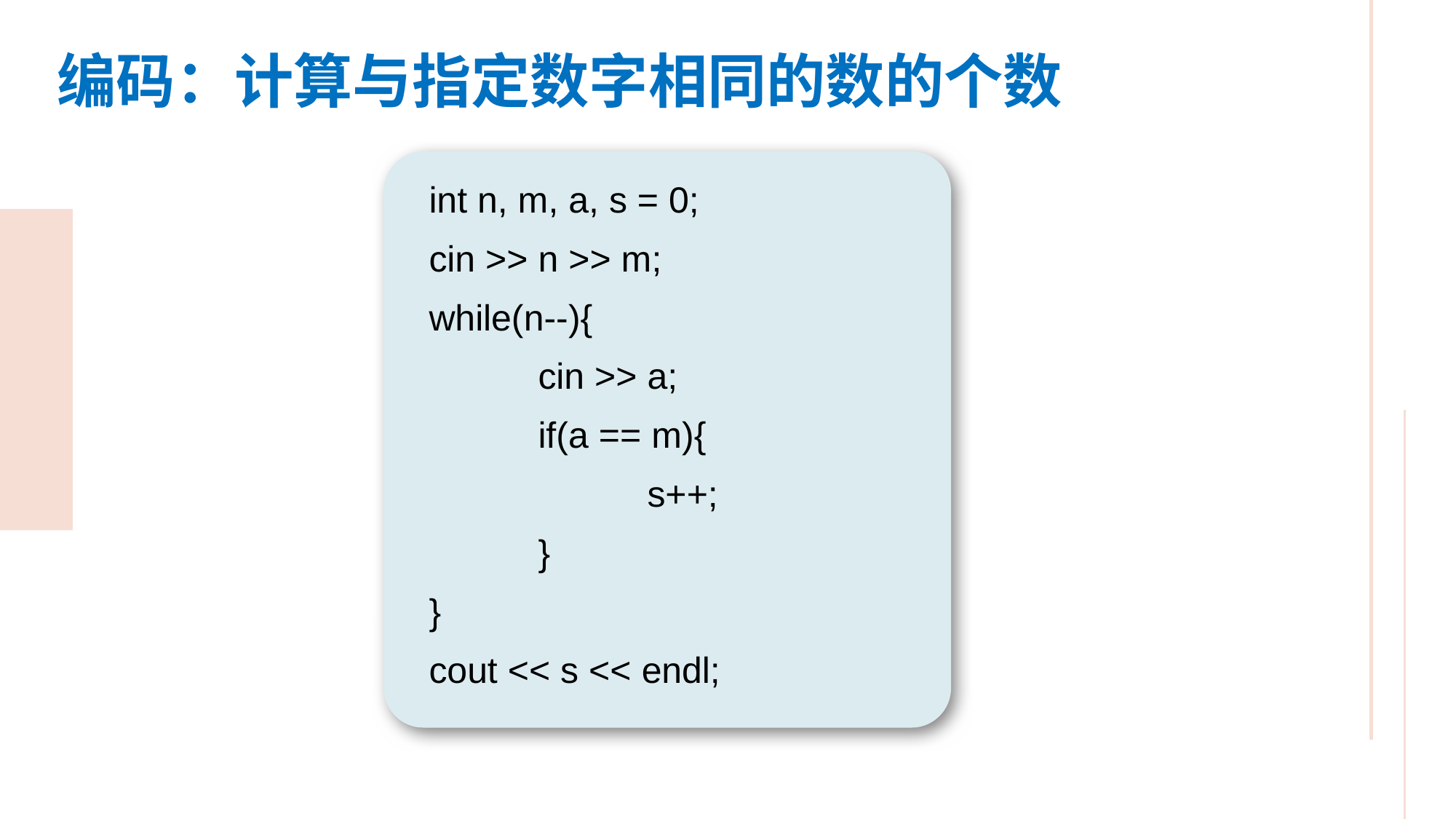

编码：计算与指定数字相同的数的个数

int n, m, a, s = 0;
cin >> n >> m;
while(n--){
	cin >> a;
	if(a == m){
		s++;
	}
}
cout << s << endl;